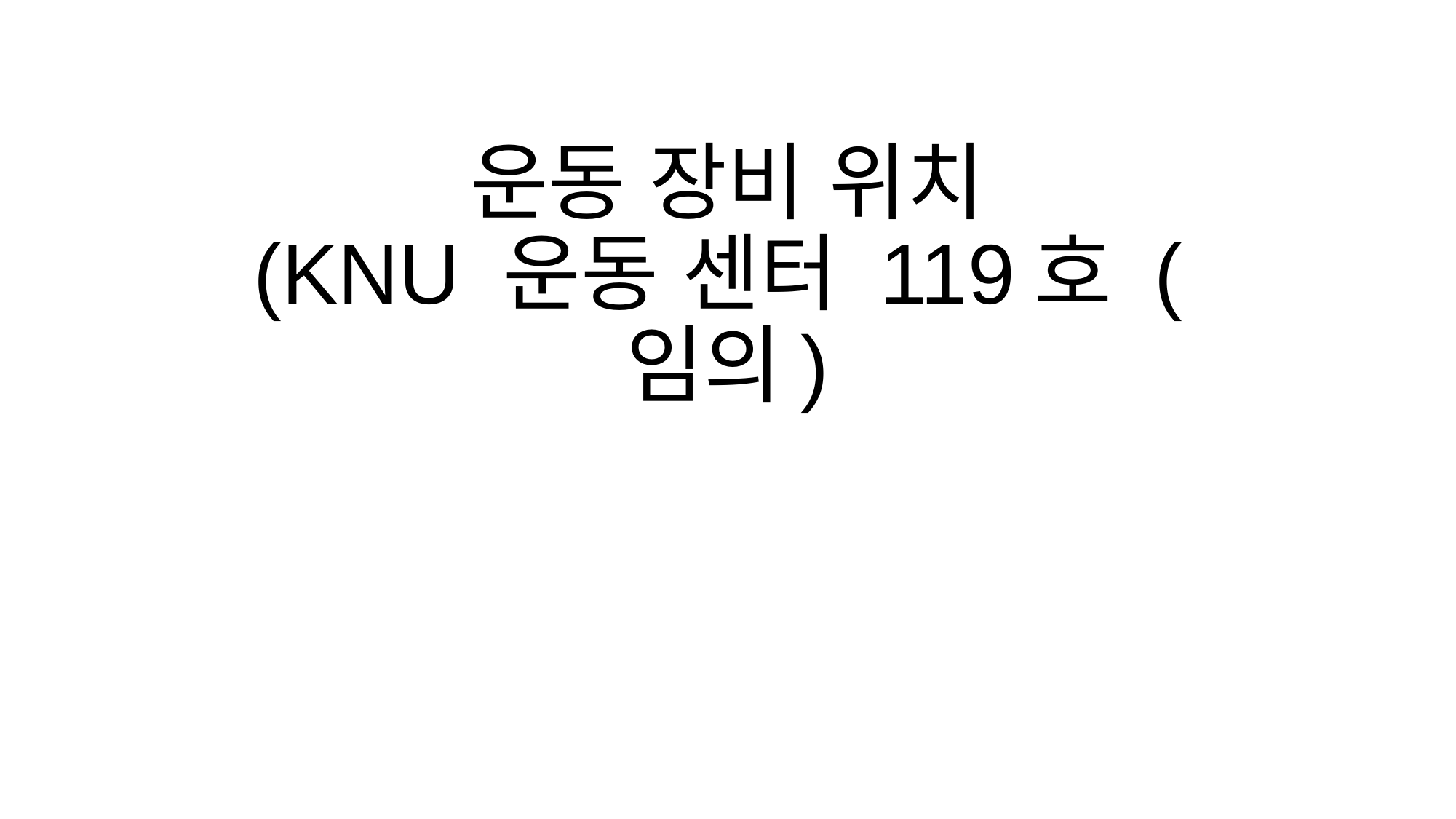

# 운동 장비 위치 (KNU 운동 센터 119호 (임의)